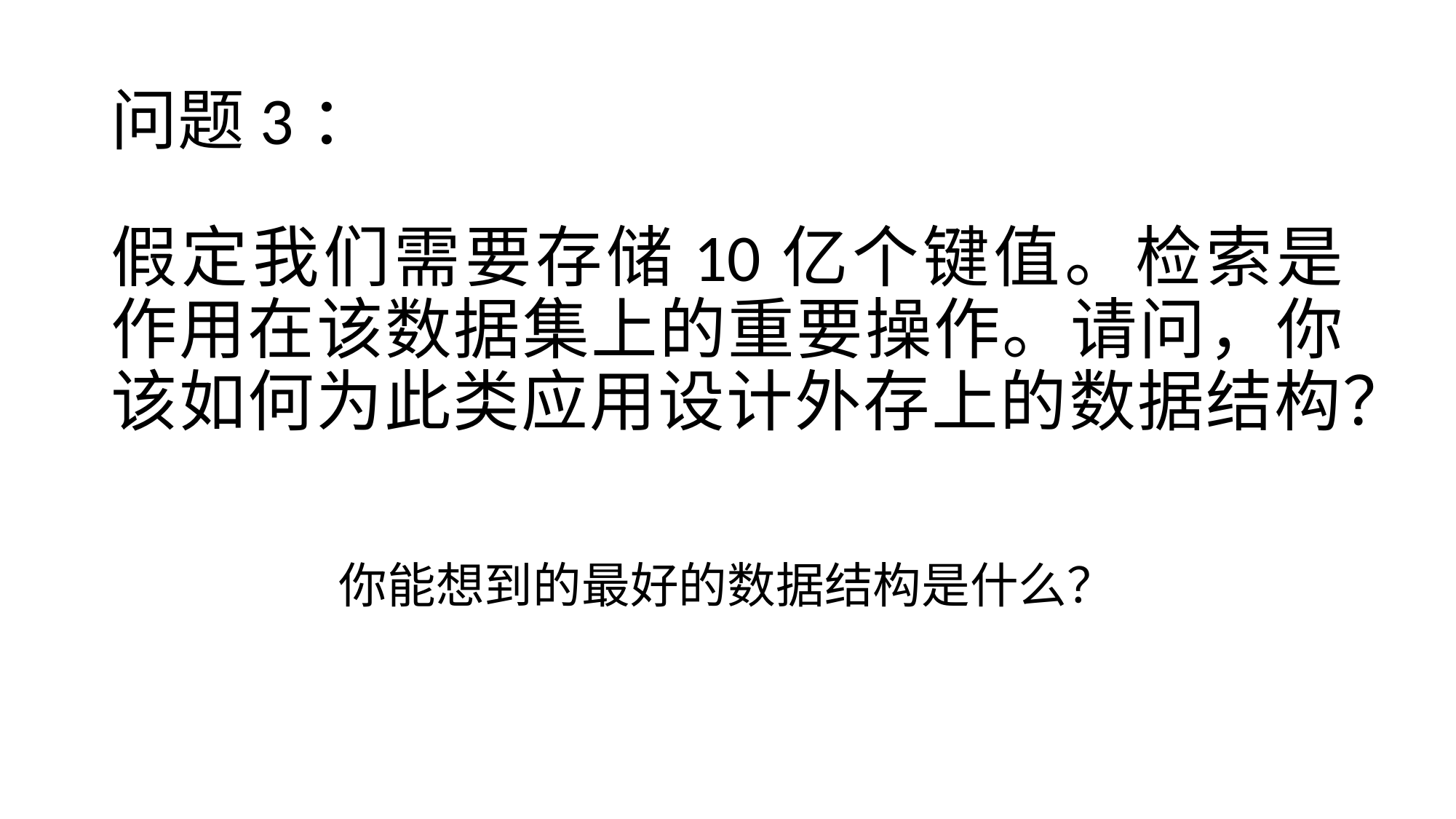

# 问题3：
假定我们需要存储10亿个键值。检索是作用在该数据集上的重要操作。请问，你该如何为此类应用设计外存上的数据结构？
你能想到的最好的数据结构是什么？